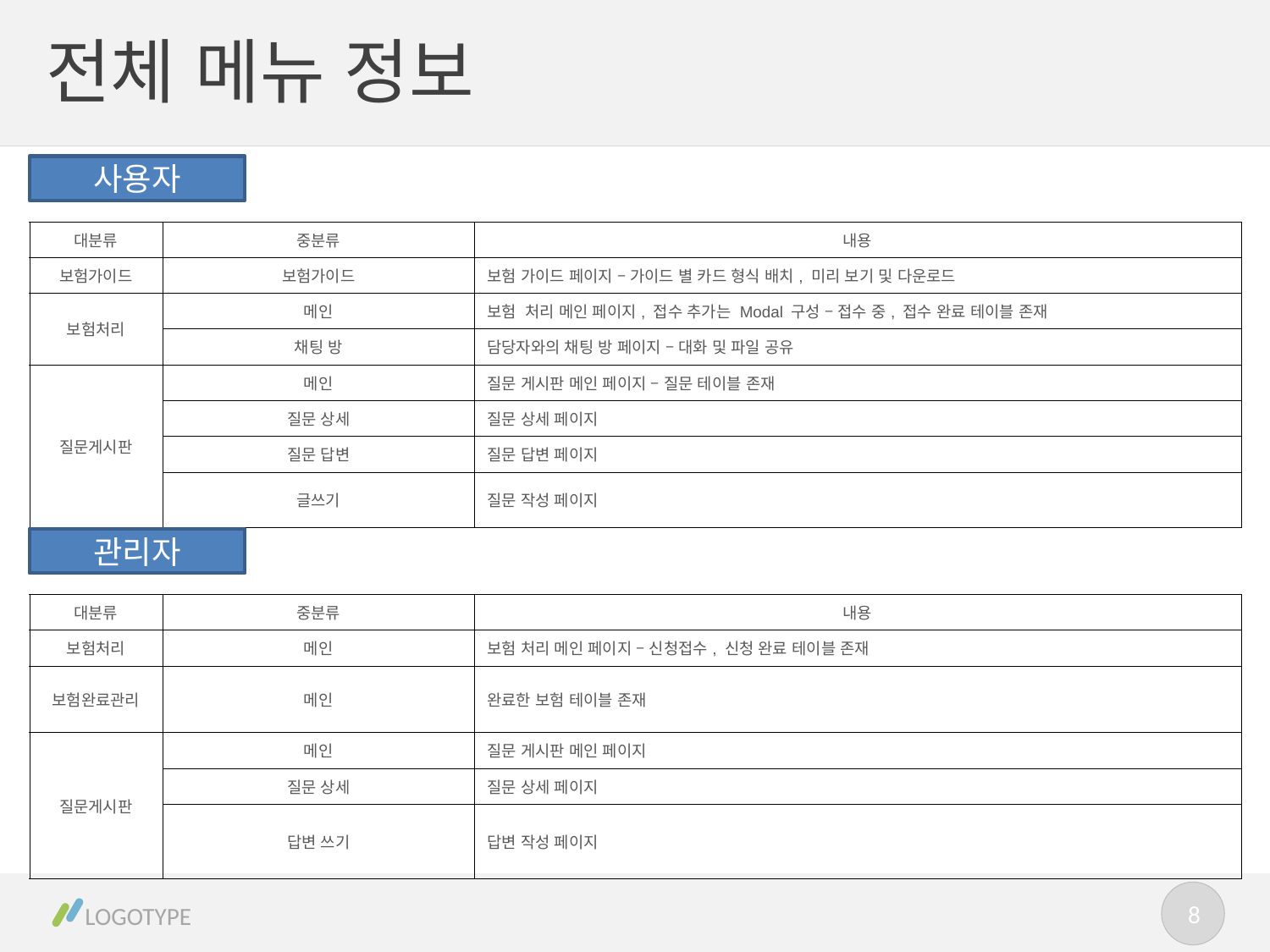

# 전체 메뉴 정보
사용자
| 대분류 | 중분류 | 내용 |
| --- | --- | --- |
| 보험가이드 | 보험가이드 | 보험 가이드 페이지 – 가이드 별 카드 형식 배치, 미리 보기 및 다운로드 |
| 보험처리 | 메인 | 보험 처리 메인 페이지, 접수 추가는 Modal 구성 – 접수 중, 접수 완료 테이블 존재 |
|  | 채팅 방 | 담당자와의 채팅 방 페이지 – 대화 및 파일 공유 |
| 질문게시판 | 메인 | 질문 게시판 메인 페이지 – 질문 테이블 존재 |
|  | 질문 상세 | 질문 상세 페이지 |
|  | 질문 답변 | 질문 답변 페이지 |
|  | 글쓰기 | 질문 작성 페이지 |
관리자
| 대분류 | 중분류 | 내용 |
| --- | --- | --- |
| 보험처리 | 메인 | 보험 처리 메인 페이지 – 신청접수, 신청 완료 테이블 존재 |
| 보험완료관리 | 메인 | 완료한 보험 테이블 존재 |
| 질문게시판 | 메인 | 질문 게시판 메인 페이지 |
|  | 질문 상세 | 질문 상세 페이지 |
|  | 답변 쓰기 | 답변 작성 페이지 |